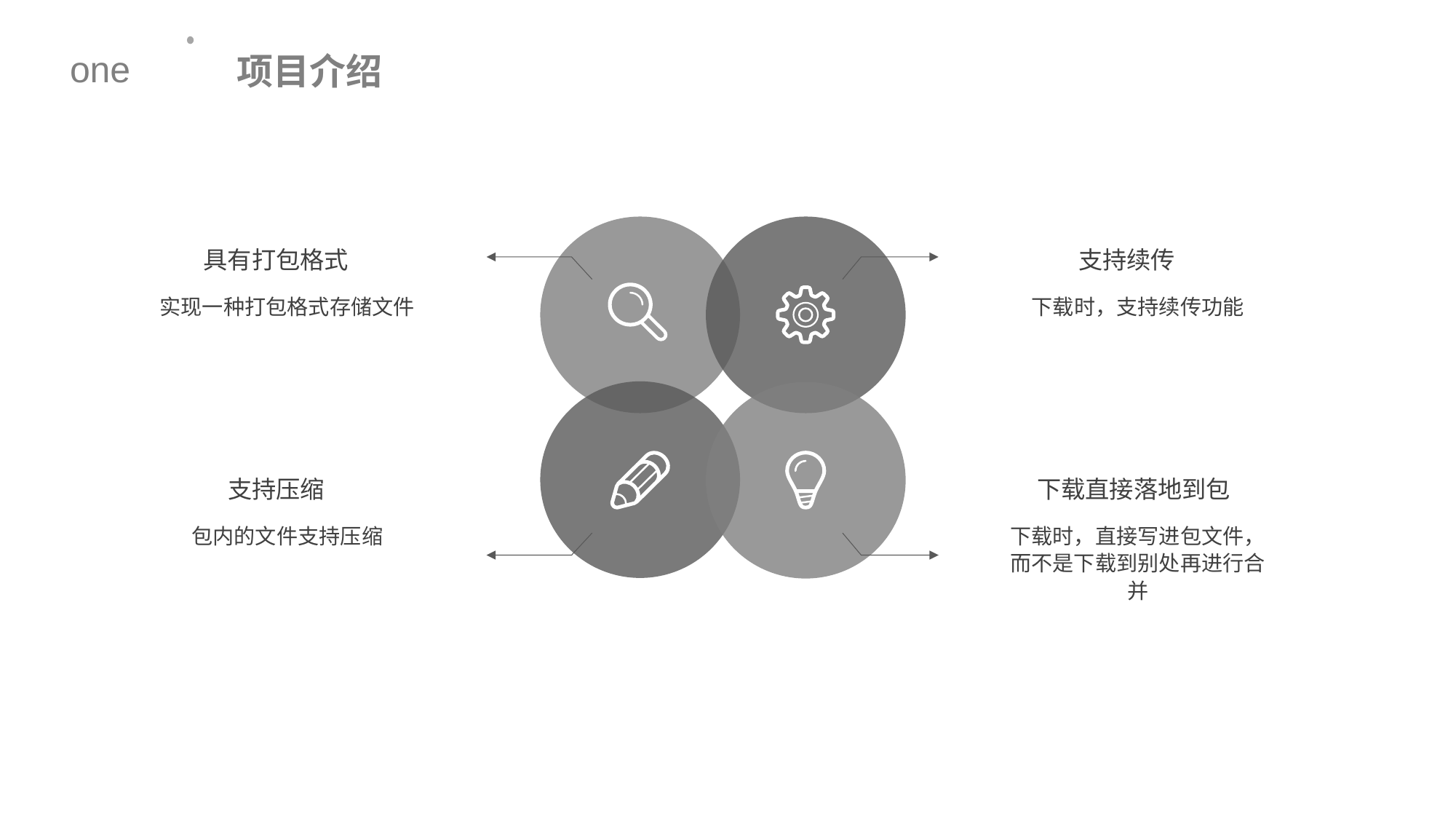

项目介绍

one

具有打包格式
实现一种打包格式存储文件
支持续传
下载时，支持续传功能
支持压缩
包内的文件支持压缩
下载直接落地到包
下载时，直接写进包文件，而不是下载到别处再进行合并